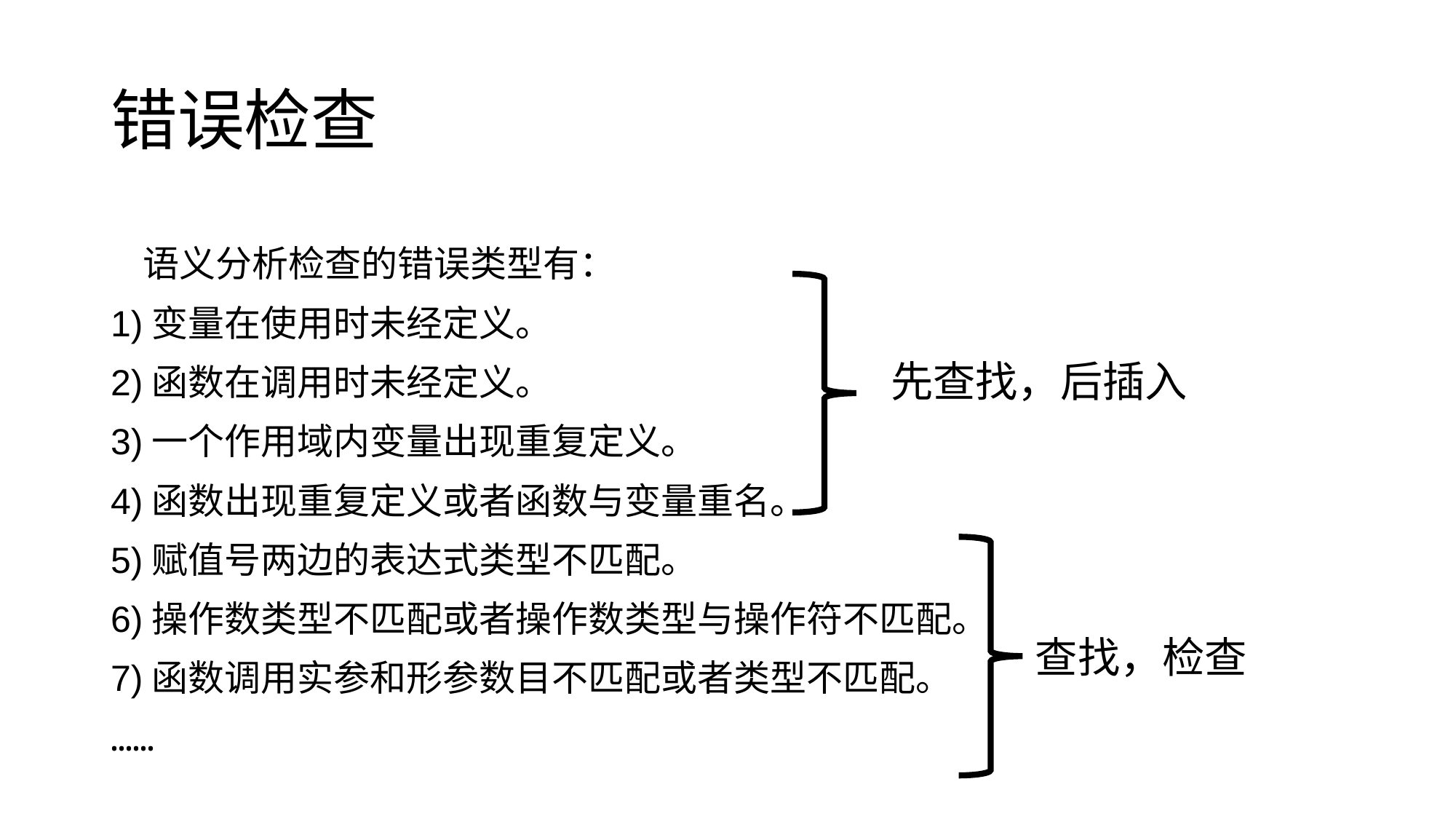

# 错误检查
语义分析检查的错误类型有：
变量在使用时未经定义。
函数在调用时未经定义。
一个作用域内变量出现重复定义。
函数出现重复定义或者函数与变量重名。
赋值号两边的表达式类型不匹配。
操作数类型不匹配或者操作数类型与操作符不匹配。
函数调用实参和形参数目不匹配或者类型不匹配。
……

先查找，后插入

查找，检查